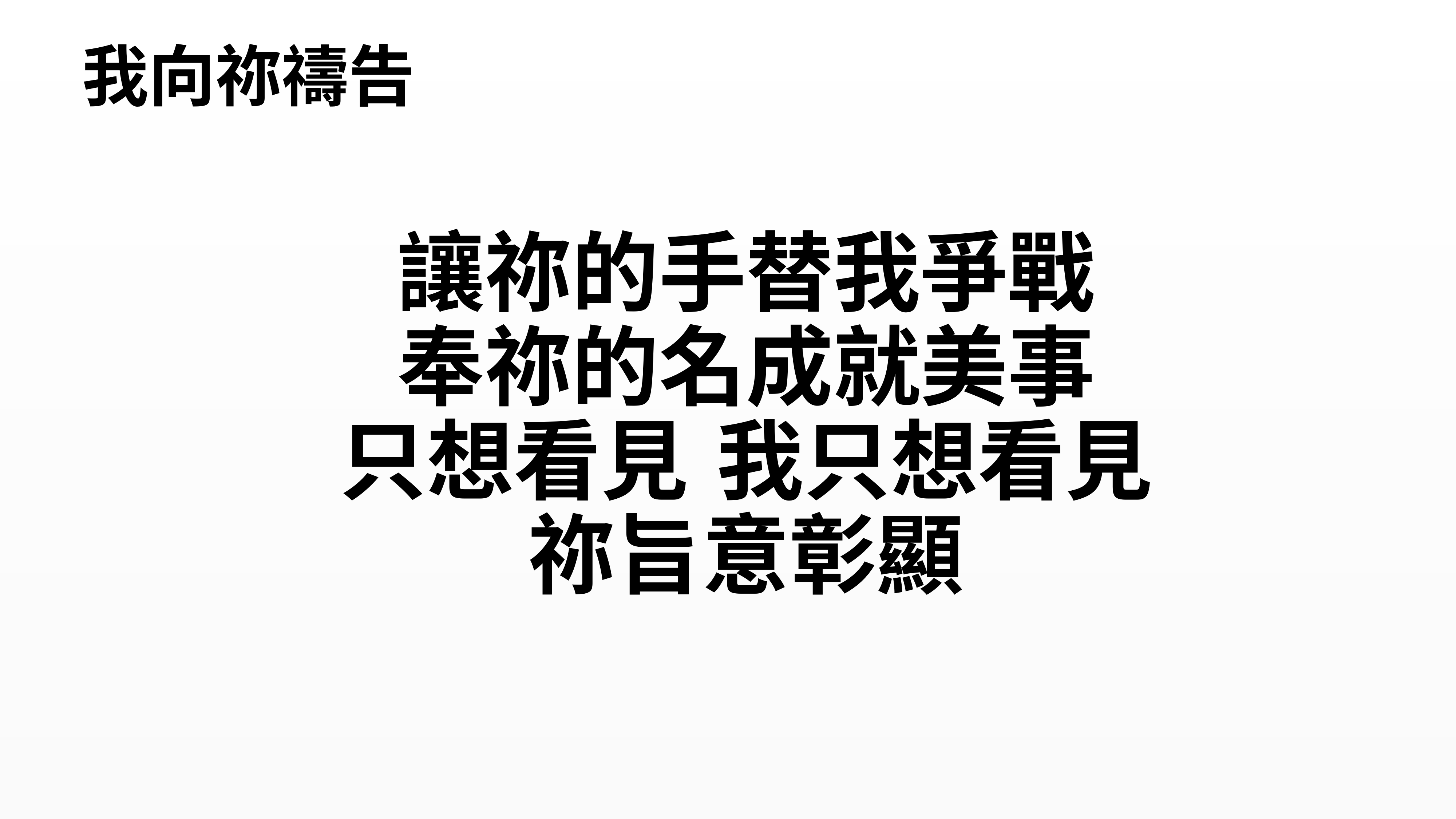

# 我向祢禱告
讓祢的手替我爭戰
奉祢的名成就美事
只想看見 我只想看見
祢旨意彰顯